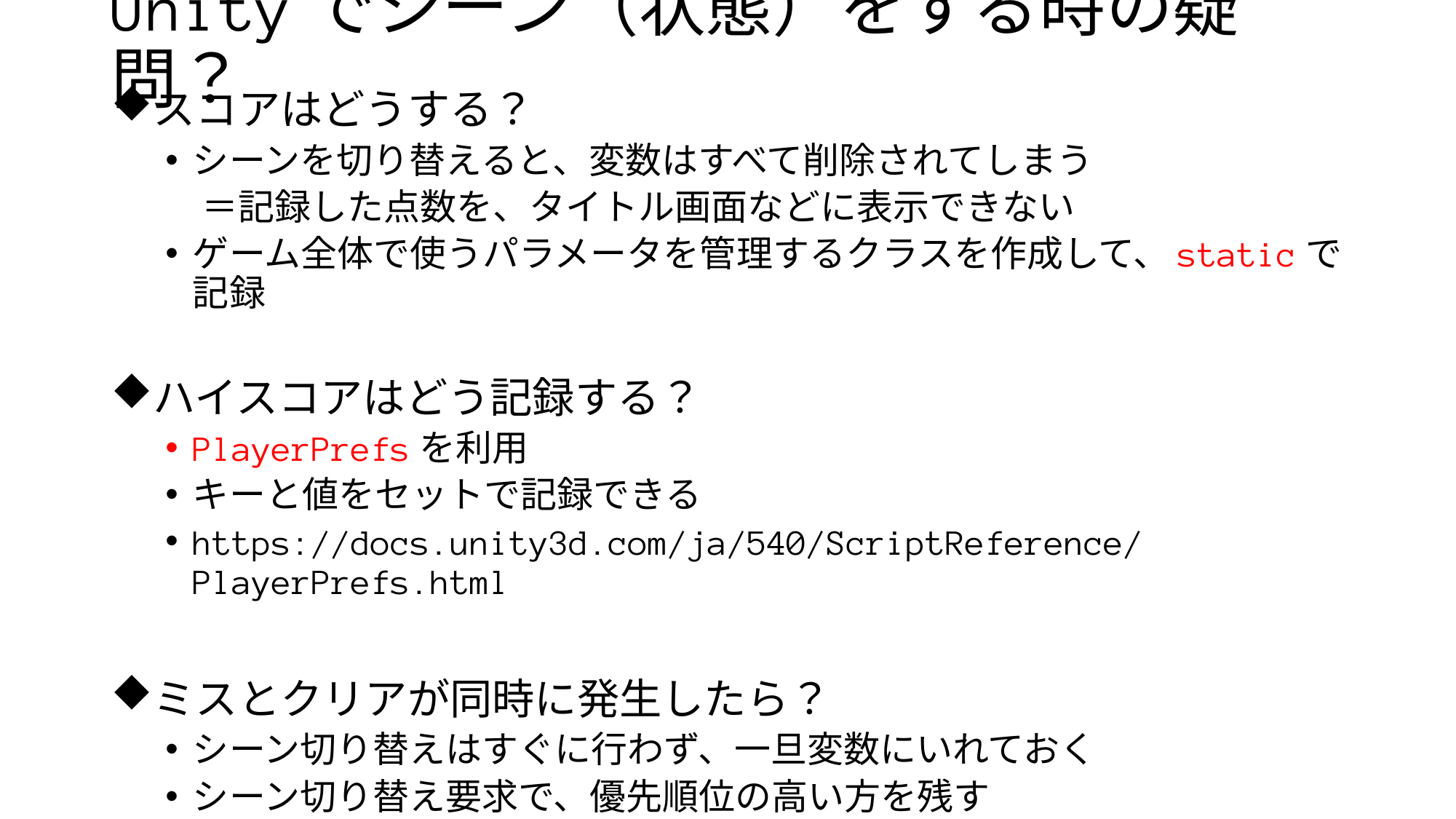

# Unityでシーン（状態）をする時の疑問？
スコアはどうする？
シーンを切り替えると、変数はすべて削除されてしまう
　＝記録した点数を、タイトル画面などに表示できない
ゲーム全体で使うパラメータを管理するクラスを作成して、staticで記録

ハイスコアはどう記録する？
PlayerPrefsを利用
キーと値をセットで記録できる
https://docs.unity3d.com/ja/540/ScriptReference/PlayerPrefs.html

ミスとクリアが同時に発生したら？
シーン切り替えはすぐに行わず、一旦変数にいれておく
シーン切り替え要求で、優先順位の高い方を残す
更新の最後(あるいは最初)に切り替えを行う